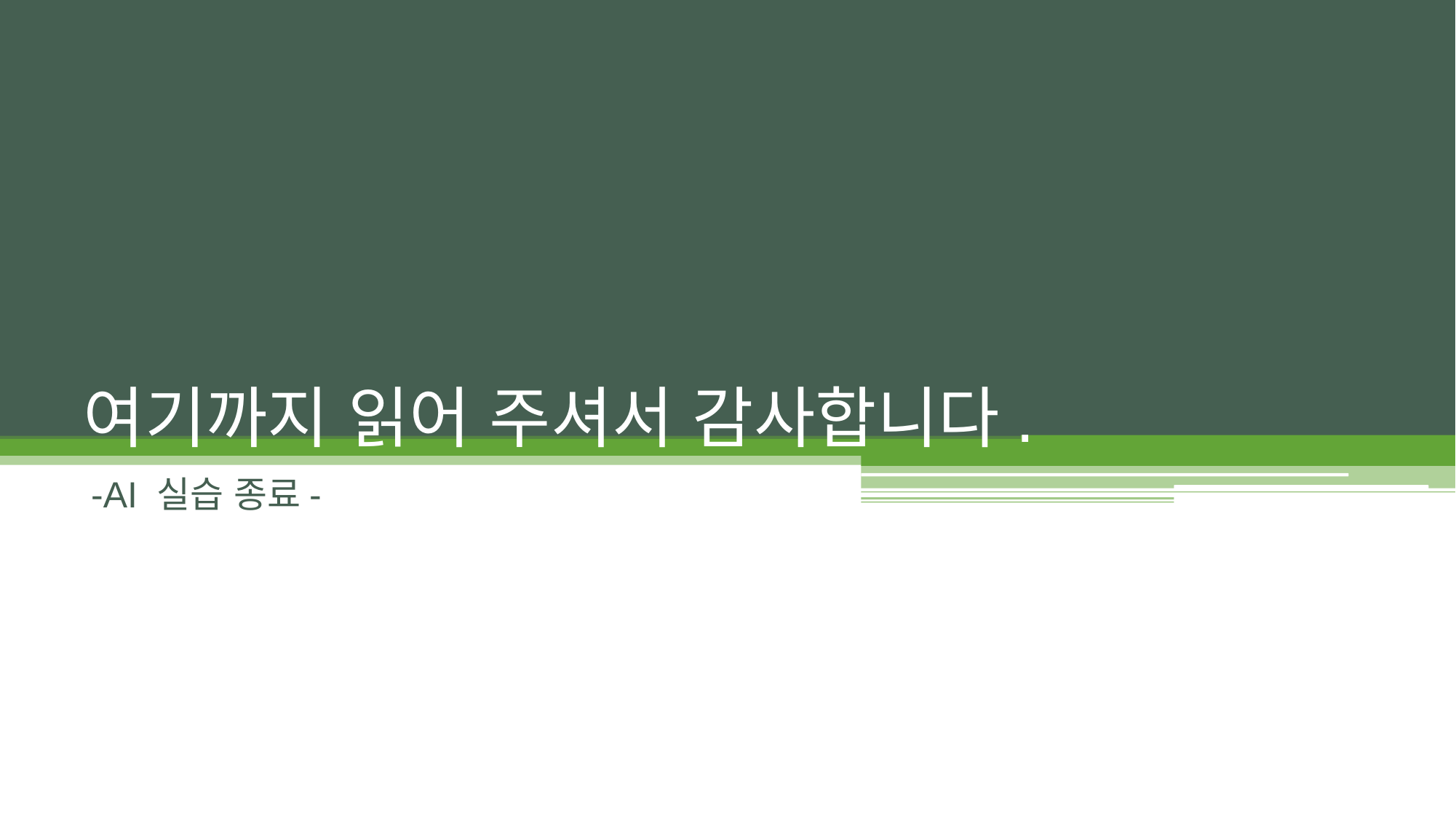

# 여기까지 읽어 주셔서 감사합니다.
-AI 실습 종료-